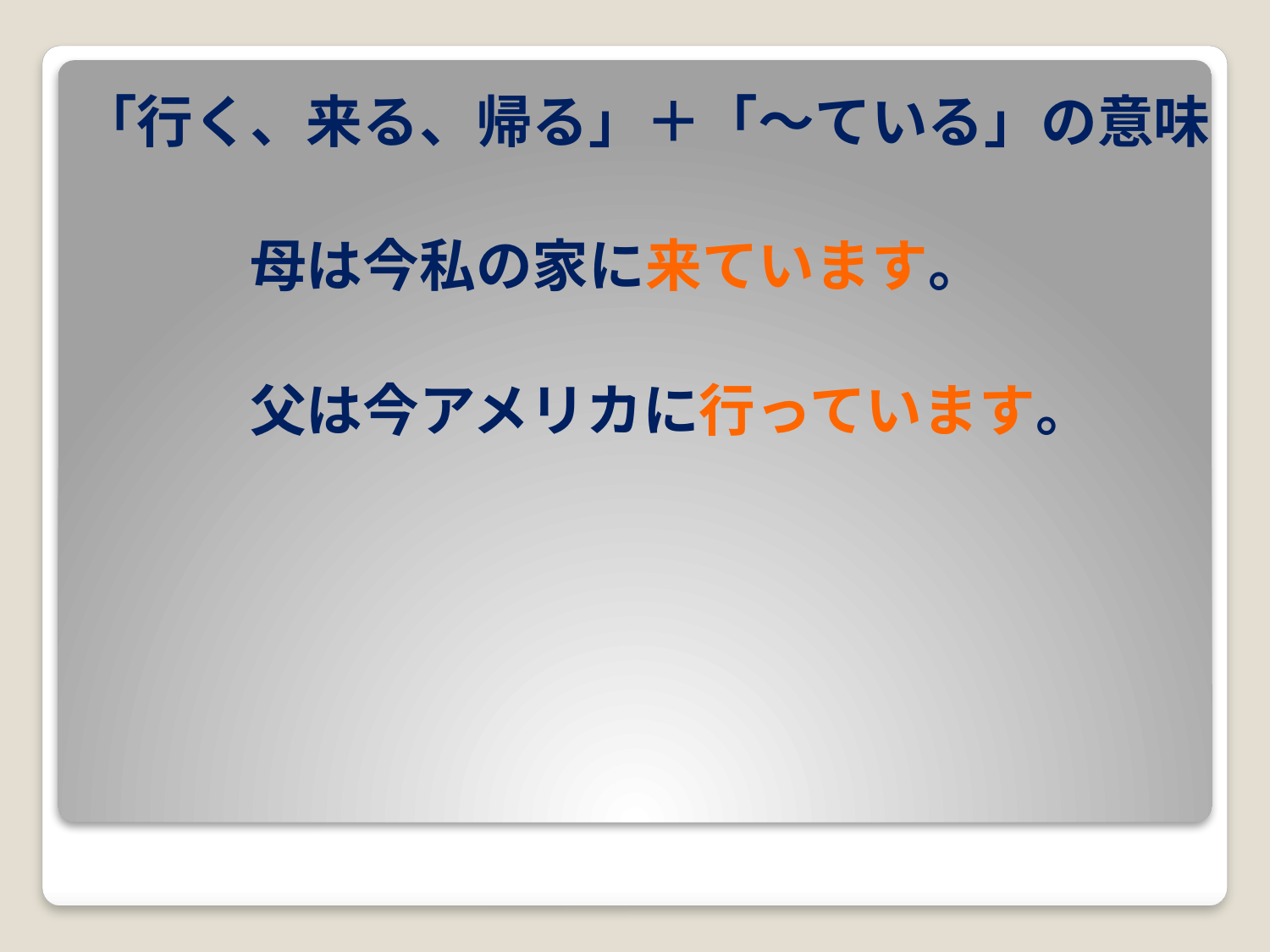

「行く、来る、帰る」＋「～ている」の意味

　　　母は今私の家に来ています。

　　　父は今アメリカに行っています。

#